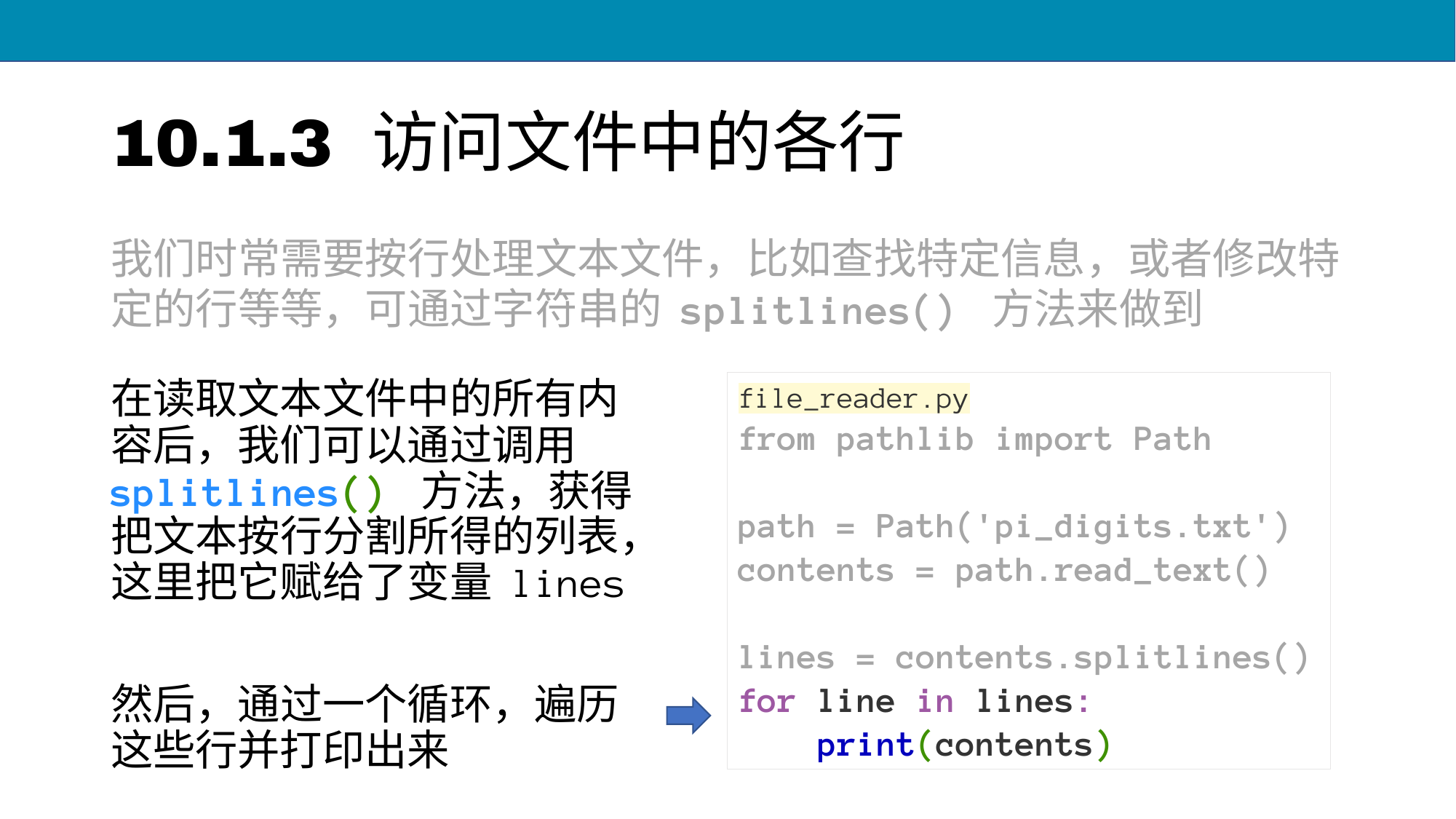

# 10.1.3 访问文件中的各行
我们时常需要按行处理文本文件，比如查找特定信息，或者修改特定的行等等，可通过字符串的 splitlines() 方法来做到

在读取文本文件中的所有内容后，我们可以通过调用 splitlines() 方法，获得把文本按行分割所得的列表，这里把它赋给了变量 lines

然后，通过一个循环，遍历这些行并打印出来

file_reader.py
from pathlib import Path
path = Path('pi_digits.txt')
contents = path.read_text()
lines = contents.splitlines()
for line in lines:
    print(contents)